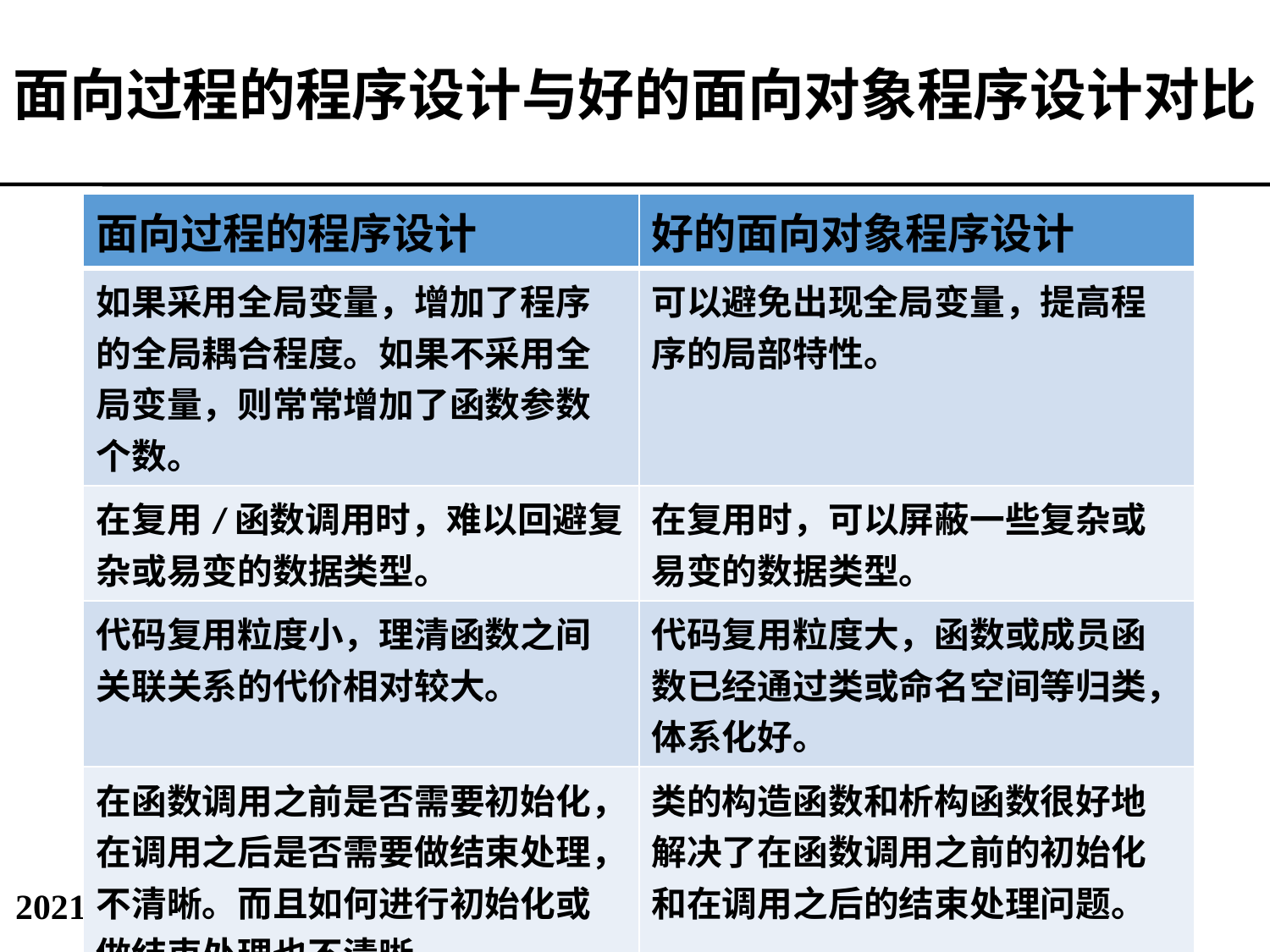

# 面向过程的程序设计与好的面向对象程序设计对比

| 面向过程的程序设计 | 好的面向对象程序设计 |
| --- | --- |
| 如果采用全局变量，增加了程序的全局耦合程度。如果不采用全局变量，则常常增加了函数参数个数。 | 可以避免出现全局变量，提高程序的局部特性。 |
| 在复用/函数调用时，难以回避复杂或易变的数据类型。 | 在复用时，可以屏蔽一些复杂或易变的数据类型。 |
| 代码复用粒度小，理清函数之间关联关系的代价相对较大。 | 代码复用粒度大，函数或成员函数已经通过类或命名空间等归类，体系化好。 |
| 在函数调用之前是否需要初始化，在调用之后是否需要做结束处理，不清晰。而且如何进行初始化或做结束处理也不清晰。 | 类的构造函数和析构函数很好地解决了在函数调用之前的初始化和在调用之后的结束处理问题。 |
2021年3月2日
雍俊海: 面向对象程序设计基础
12